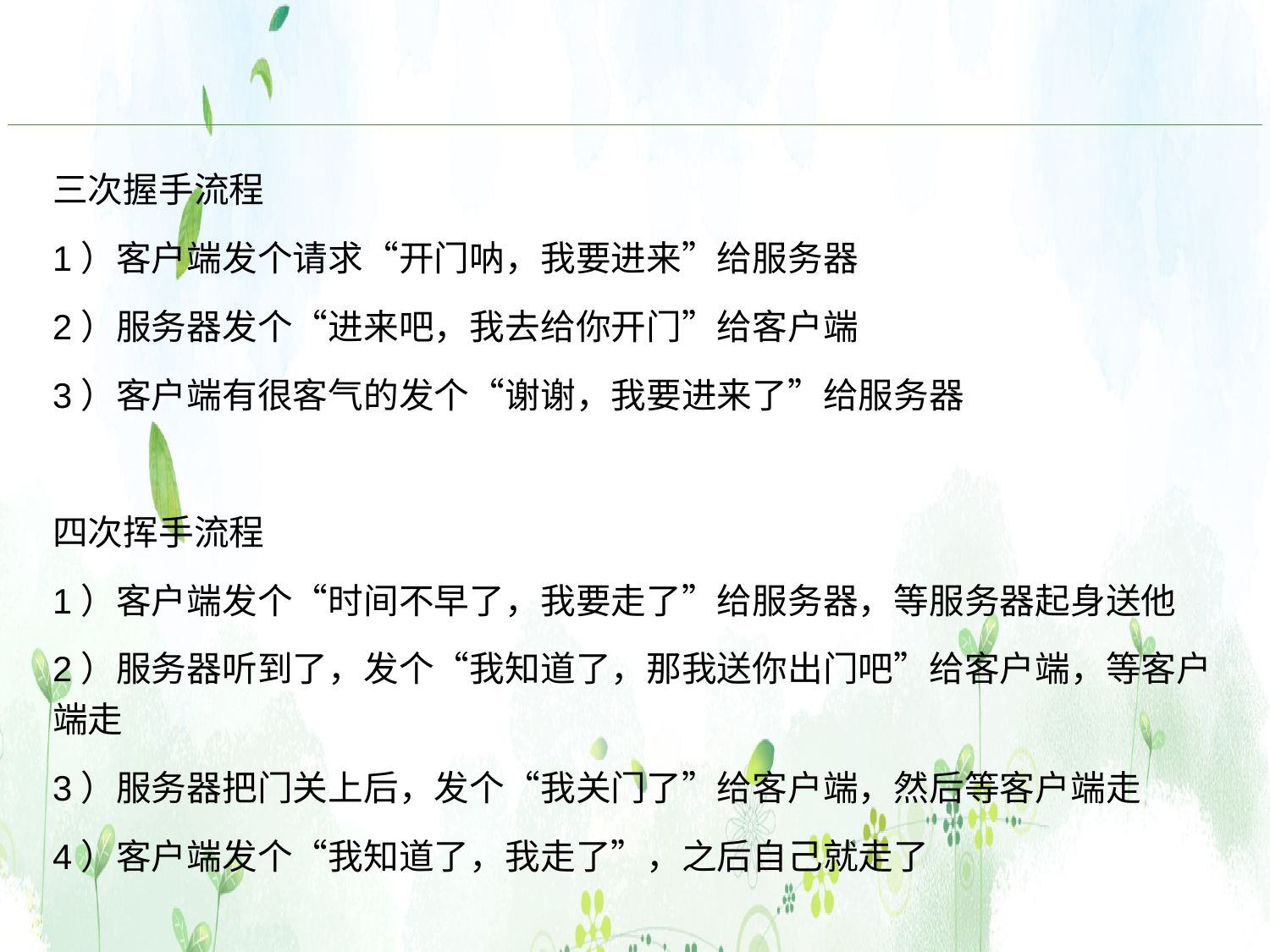

三次握手流程
1）客户端发个请求“开门呐，我要进来”给服务器
2）服务器发个“进来吧，我去给你开门”给客户端
3）客户端有很客气的发个“谢谢，我要进来了”给服务器

四次挥手流程
1）客户端发个“时间不早了，我要走了”给服务器，等服务器起身送他
2）服务器听到了，发个“我知道了，那我送你出门吧”给客户端，等客户端走
3）服务器把门关上后，发个“我关门了”给客户端，然后等客户端走
4）客户端发个“我知道了，我走了”，之后自己就走了